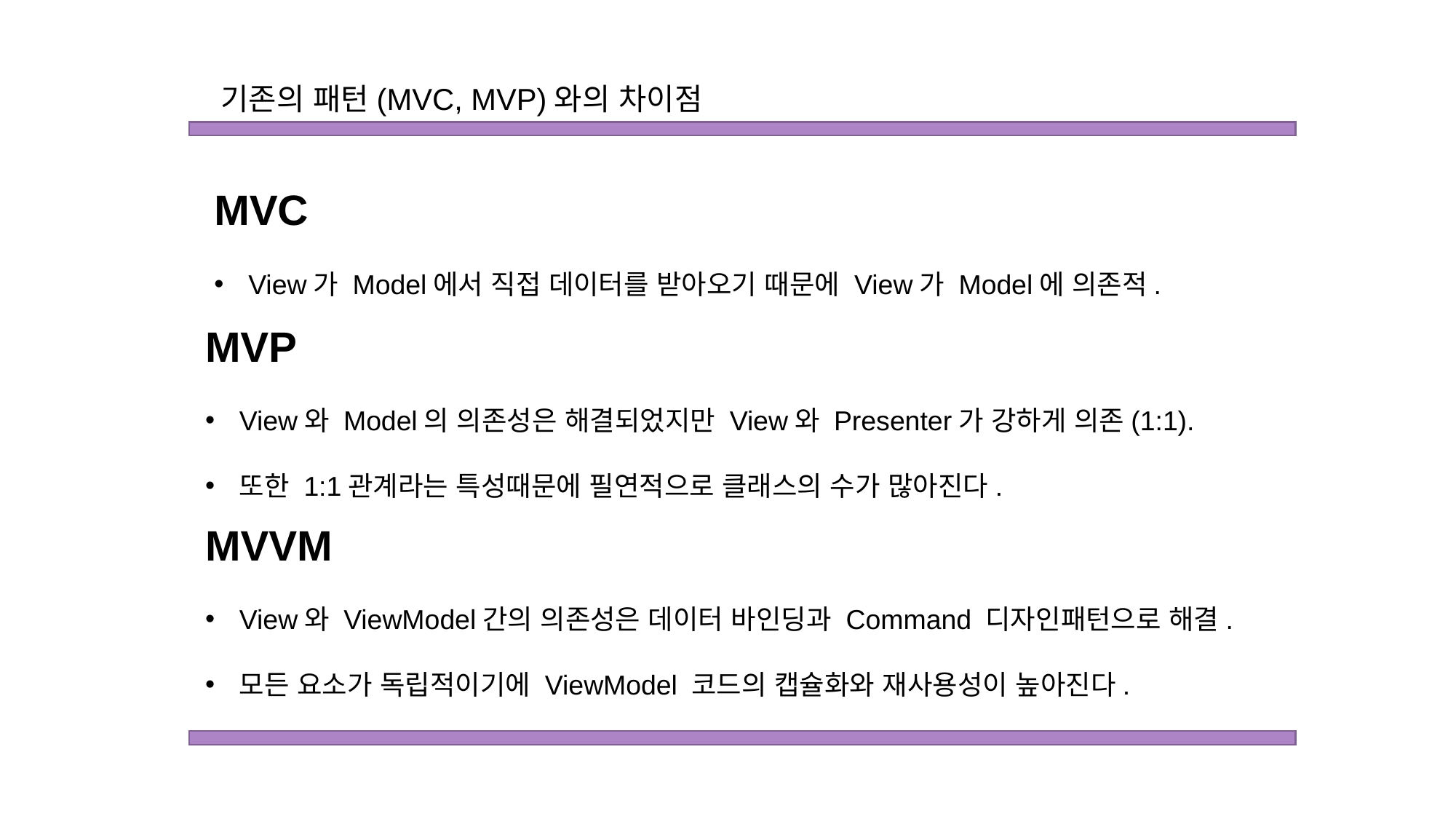

기존의 패턴(MVC, MVP)와의 차이점

MVC
View가 Model에서 직접 데이터를 받아오기 때문에 View가 Model에 의존적.
MVP
View와 Model의 의존성은 해결되었지만 View와 Presenter가 강하게 의존(1:1).
또한 1:1관계라는 특성때문에 필연적으로 클래스의 수가 많아진다.

MVVM
View와 ViewModel간의 의존성은 데이터 바인딩과 Command 디자인패턴으로 해결.
모든 요소가 독립적이기에 ViewModel 코드의 캡슐화와 재사용성이 높아진다.